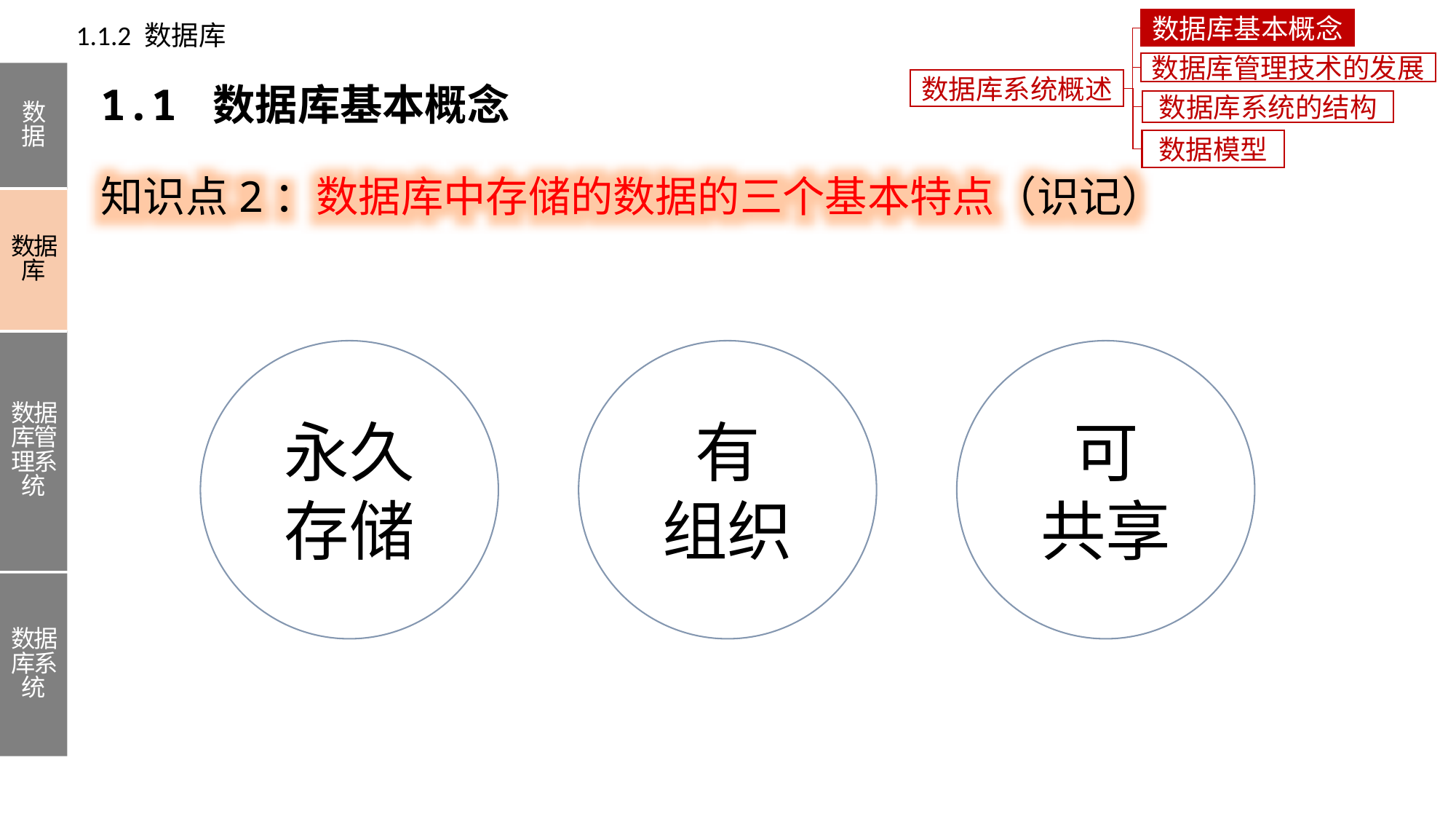

数据库基本概念
1.1.2 数据库
数据库管理技术的发展
数据
数据库
数据库管理系统
数据库系统
数据库系统概述
1.1 数据库基本概念
数据库系统的结构
知识点2：数据库中存储的数据的三个基本特点（识记）
数据模型
永久存储
有
组织
可
共享